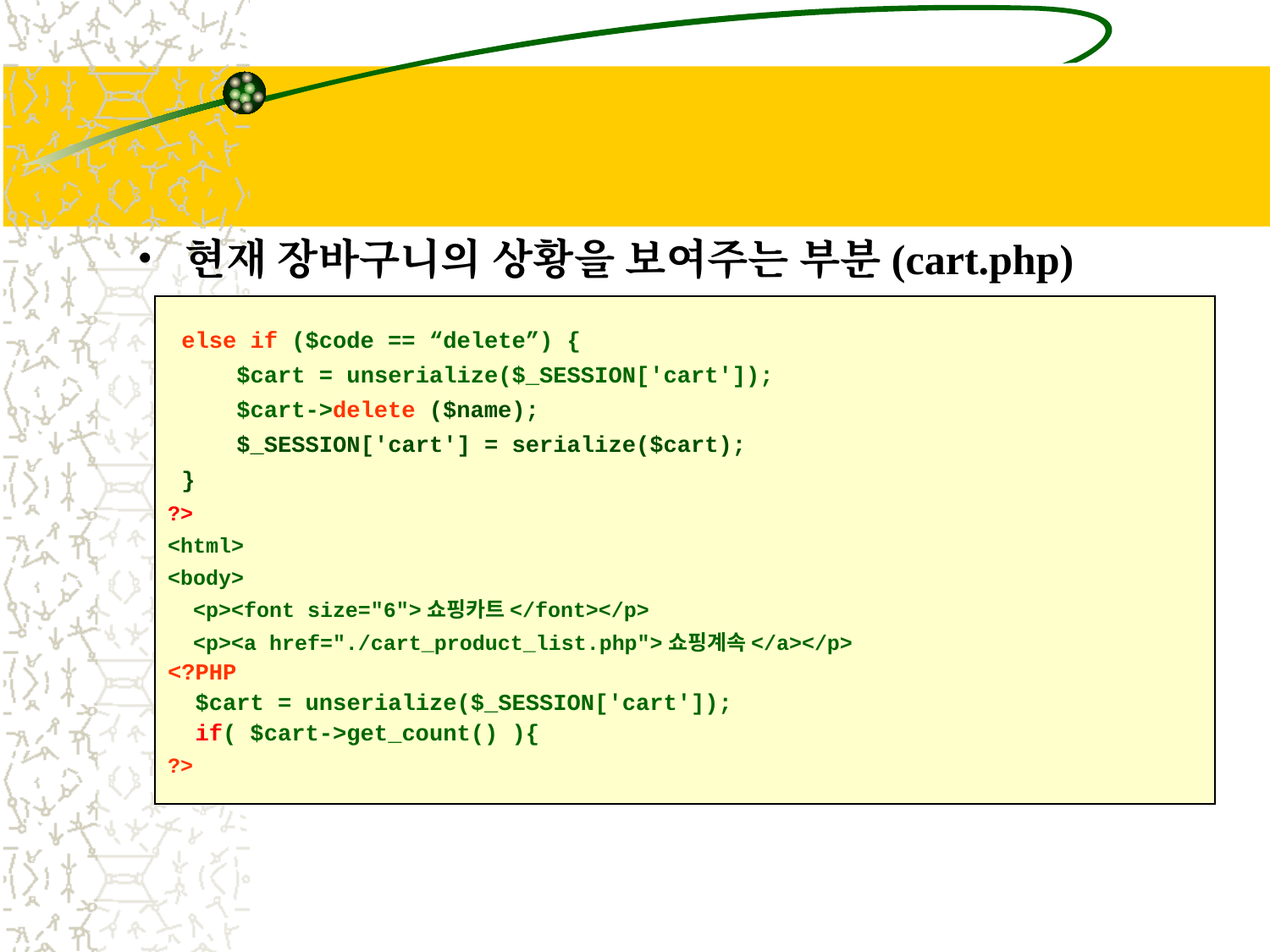

#
현재 장바구니의 상황을 보여주는 부분(cart.php)
 else if ($code == “delete”) {
     $cart = unserialize($_SESSION['cart']);
     $cart->delete ($name);
     $_SESSION['cart'] = serialize($cart);
 }
?>
<html>
<body>
  <p><font size="6">쇼핑카트</font></p>
  <p><a href="./cart_product_list.php">쇼핑계속</a></p>
<?PHP
  $cart = unserialize($_SESSION['cart']);
  if( $cart->get_count() ){
?>